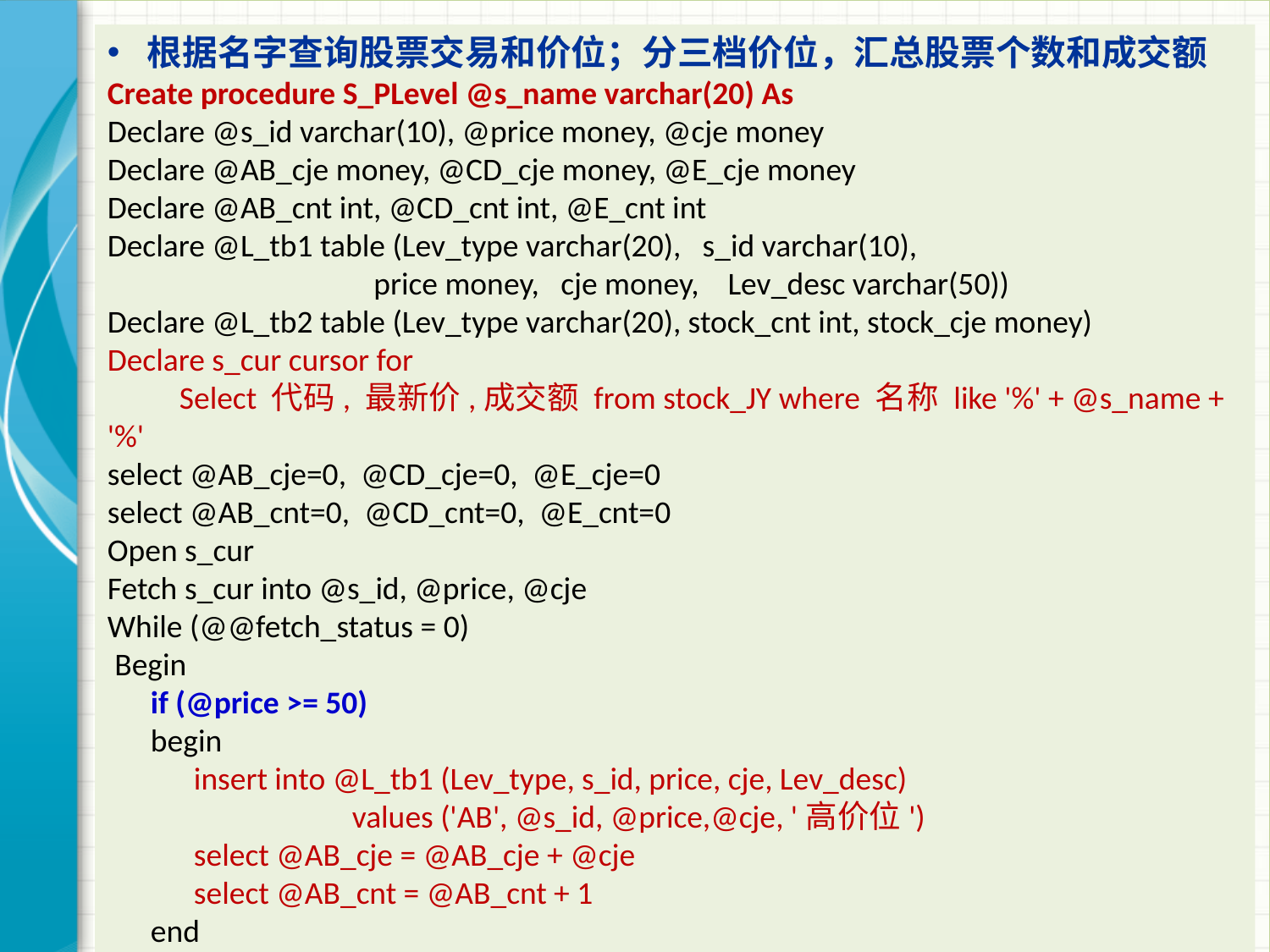

根据名字查询股票交易和价位；分三档价位，汇总股票个数和成交额
Create procedure S_PLevel @s_name varchar(20) As
Declare @s_id varchar(10), @price money, @cje money
Declare @AB_cje money, @CD_cje money, @E_cje money
Declare @AB_cnt int, @CD_cnt int, @E_cnt int
Declare @L_tb1 table (Lev_type varchar(20),   s_id varchar(10),
                                     price money,   cje money,    Lev_desc varchar(50))
Declare @L_tb2 table (Lev_type varchar(20), stock_cnt int, stock_cje money)
Declare s_cur cursor for
          Select 代码, 最新价,成交额 from stock_JY where 名称 like '%' + @s_name + '%'
select @AB_cje=0,  @CD_cje=0,  @E_cje=0
select @AB_cnt=0,  @CD_cnt=0,  @E_cnt=0
Open s_cur
Fetch s_cur into @s_id, @price, @cje
While (@@fetch_status = 0)
 Begin
      if (@price >= 50)
      begin
            insert into @L_tb1 (Lev_type, s_id, price, cje, Lev_desc)
                                  values ('AB', @s_id, @price,@cje, '高价位')
            select @AB_cje = @AB_cje + @cje
            select @AB_cnt = @AB_cnt + 1
      end